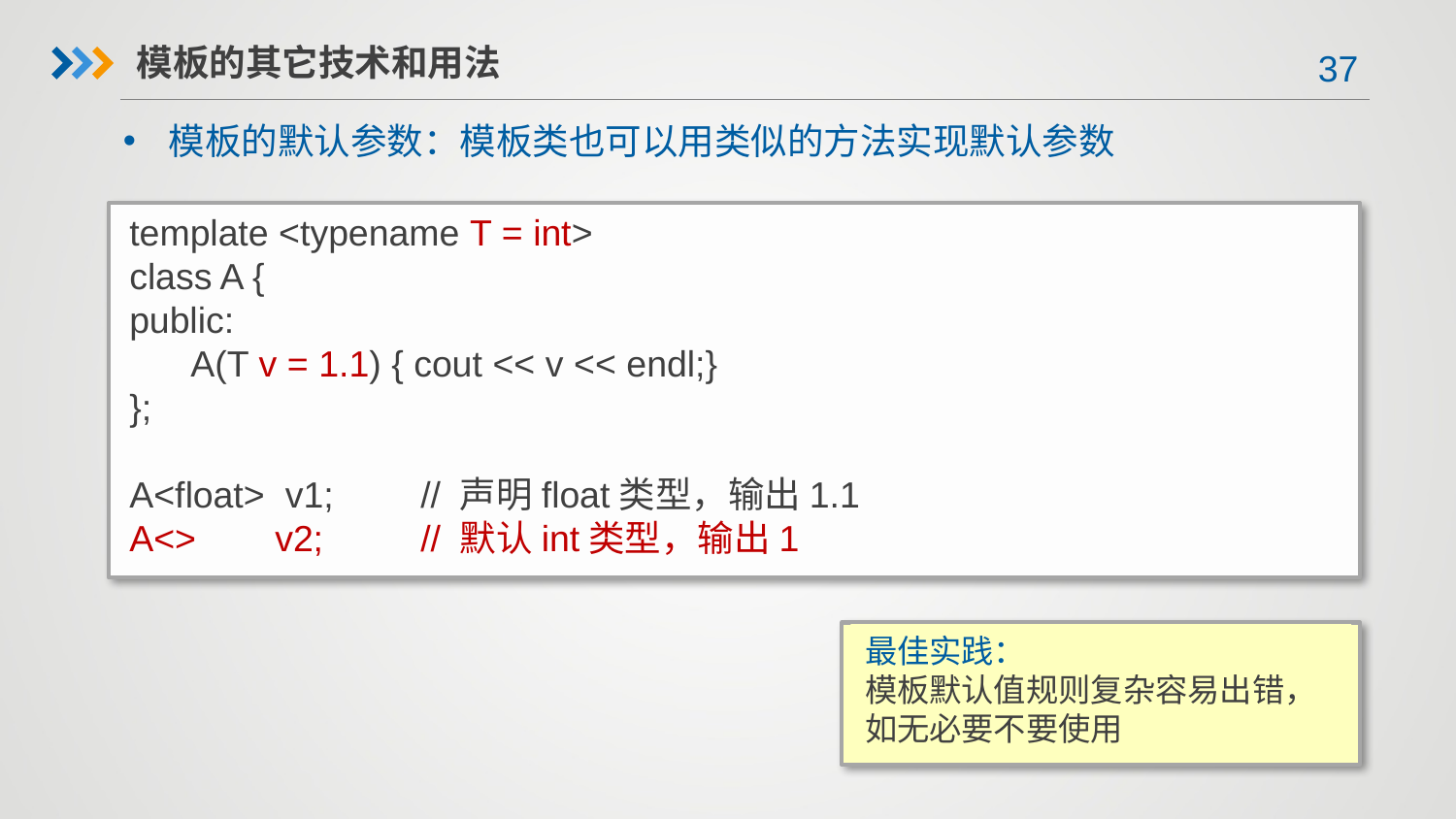

模板的其它技术和用法
模板的默认参数：模板类也可以用类似的方法实现默认参数

template <typename T = int>
class A {
public:
      A(T v = 1.1) { cout << v << endl;}
};

A<float>  v1;	// 声明float类型，输出1.1
A<>	v2;	// 默认int类型，输出1

最佳实践：
模板默认值规则复杂容易出错，如无必要不要使用